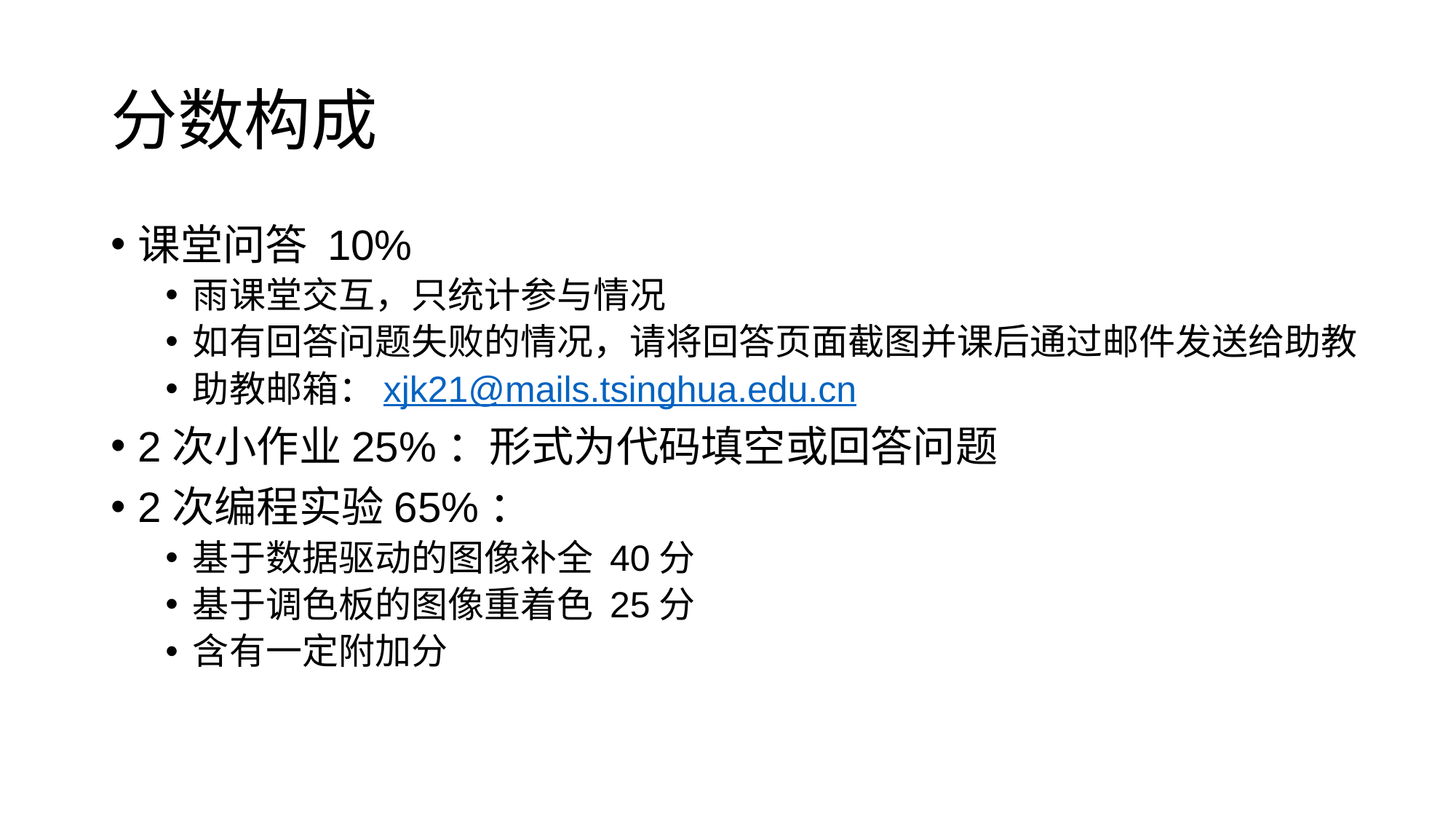

# 分数构成
课堂问答 10%
雨课堂交互，只统计参与情况
如有回答问题失败的情况，请将回答页面截图并课后通过邮件发送给助教
助教邮箱：xjk21@mails.tsinghua.edu.cn
2次小作业25%：形式为代码填空或回答问题
2次编程实验65%：
基于数据驱动的图像补全 40分
基于调色板的图像重着色 25分
含有一定附加分